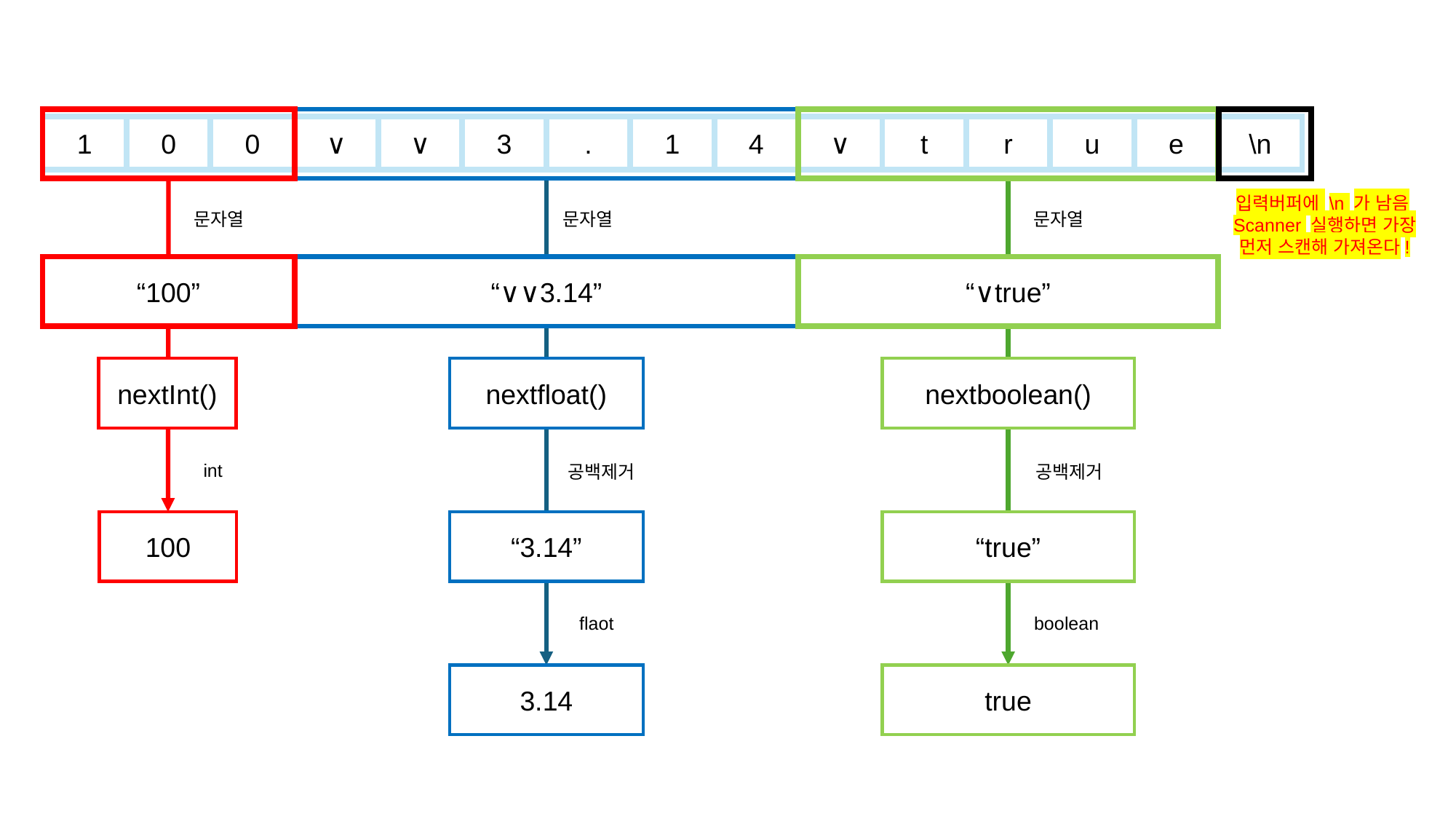

1
0
0
∨
∨
3
.
1
4
∨
t
r
u
e
\n
입력버퍼에 \n 가 남음Scanner 실행하면 가장 먼저 스캔해 가져온다!
문자열
문자열
문자열
“100”
“∨∨3.14”
“∨true”
nextInt()
nextfloat()
nextboolean()
int
공백제거
공백제거
100
“3.14”
“true”
boolean
flaot
3.14
true